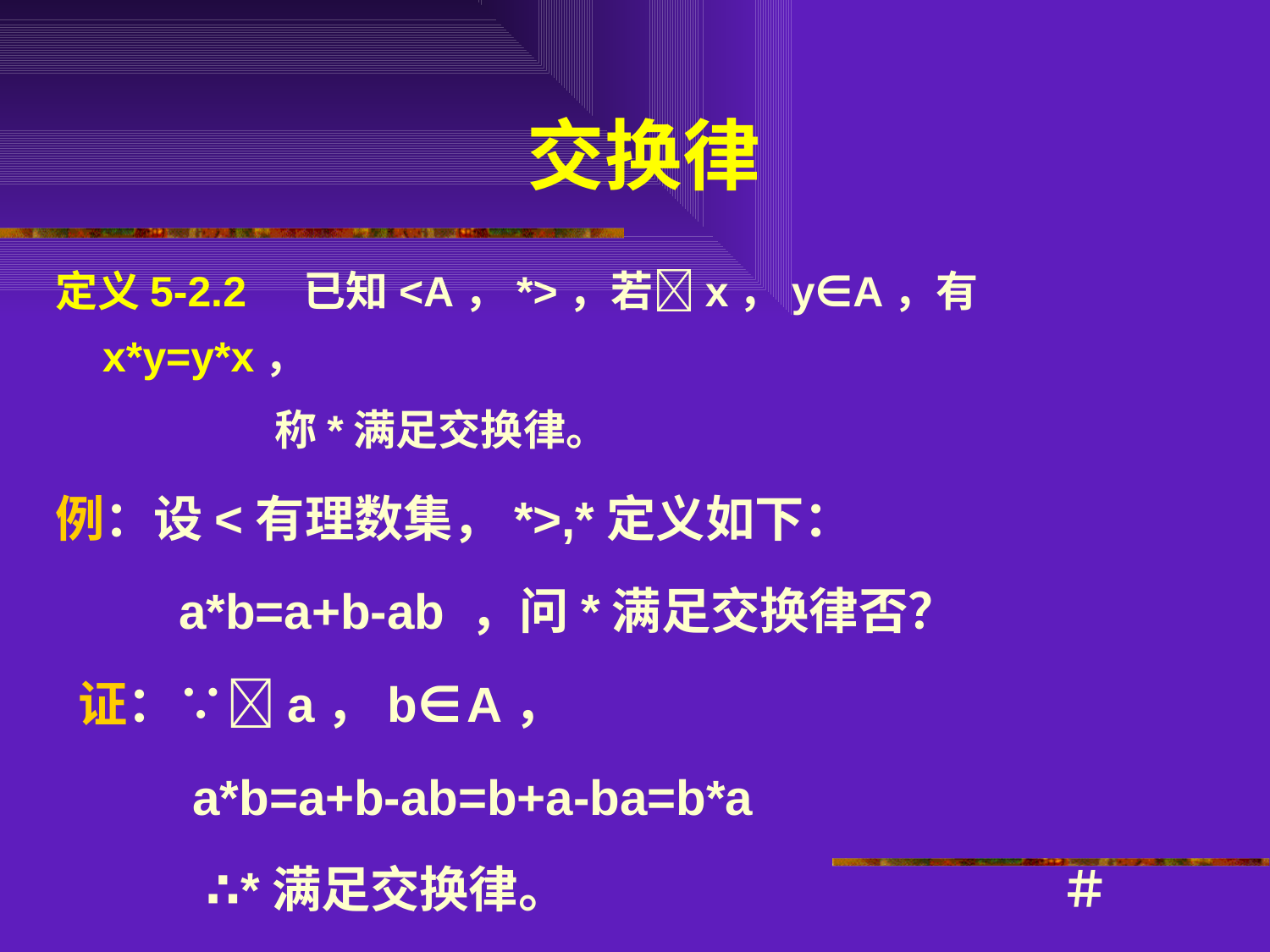

# 交换律
定义5-2.2    已知<A，*>，若∀x，y∈A，有  x*y=y*x，
                      称*满足交换律。
例：设<有理数集，*>,*定义如下：
         a*b=a+b-ab ，问*满足交换律否？
 证：∵∀a，b∈A，
          a*b=a+b-ab=b+a-ba=b*a
           ∴*满足交换律。                                            ＃